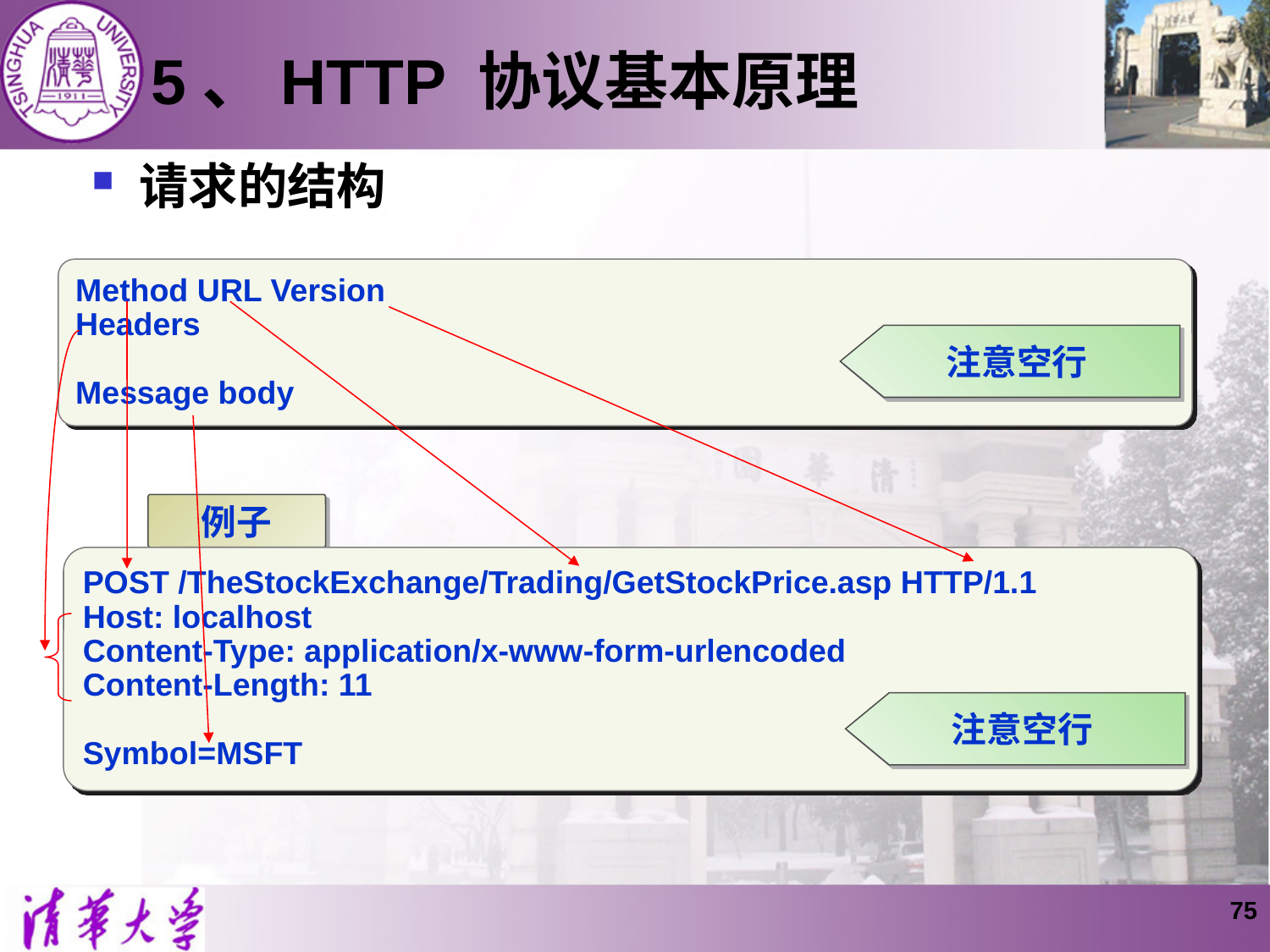

# 5、HTTP 协议基本原理
请求的结构

Method URL Version
Headers

Message body

注意空行

例子
POST /TheStockExchange/Trading/GetStockPrice.asp HTTP/1.1
Host: localhost
Content-Type: application/x-www-form-urlencoded
Content-Length: 11

Symbol=MSFT

注意空行
75